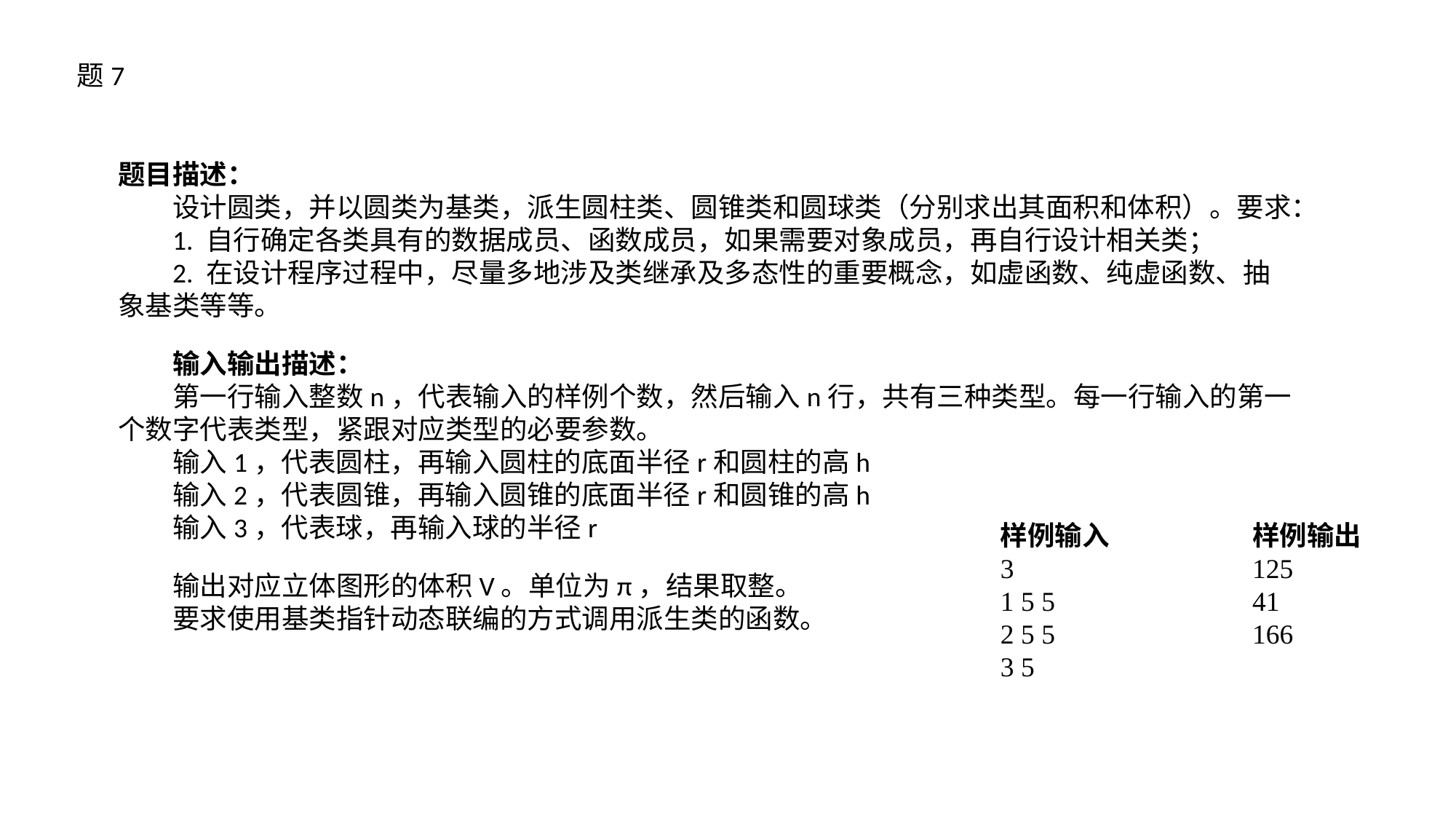

题7
题目描述：
设计圆类，并以圆类为基类，派生圆柱类、圆锥类和圆球类（分别求出其面积和体积）。要求：
1. 自行确定各类具有的数据成员、函数成员，如果需要对象成员，再自行设计相关类；
2. 在设计程序过程中，尽量多地涉及类继承及多态性的重要概念，如虚函数、纯虚函数、抽象基类等等。

输入输出描述：
第一行输入整数n，代表输入的样例个数，然后输入n行，共有三种类型。每一行输入的第一个数字代表类型，紧跟对应类型的必要参数。
输入1，代表圆柱，再输入圆柱的底面半径r和圆柱的高h
输入2，代表圆锥，再输入圆锥的底面半径r和圆锥的高h
输入3，代表球，再输入球的半径r

输出对应立体图形的体积V。单位为π，结果取整。
要求使用基类指针动态联编的方式调用派生类的函数。
样例输入
3
1 5 5
2 5 5
3 5

样例输出
125
41
166